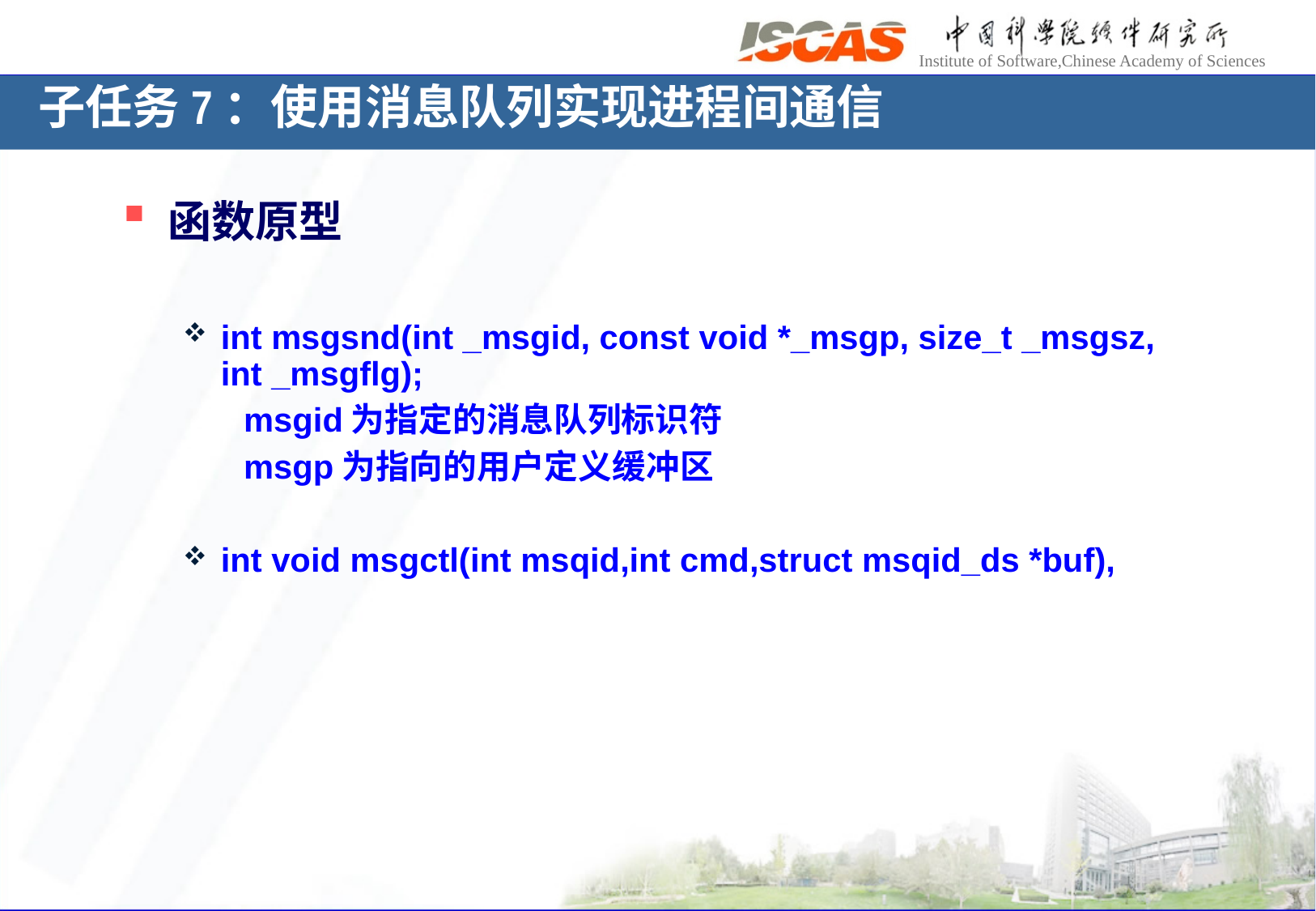

子任务7：使用消息队列实现进程间通信
函数原型

int msgsnd(int _msgid, const void *_msgp, size_t _msgsz, int _msgflg);
msgid为指定的消息队列标识符
msgp为指向的用户定义缓冲区

int void msgctl(int msqid,int cmd,struct msqid_ds *buf),